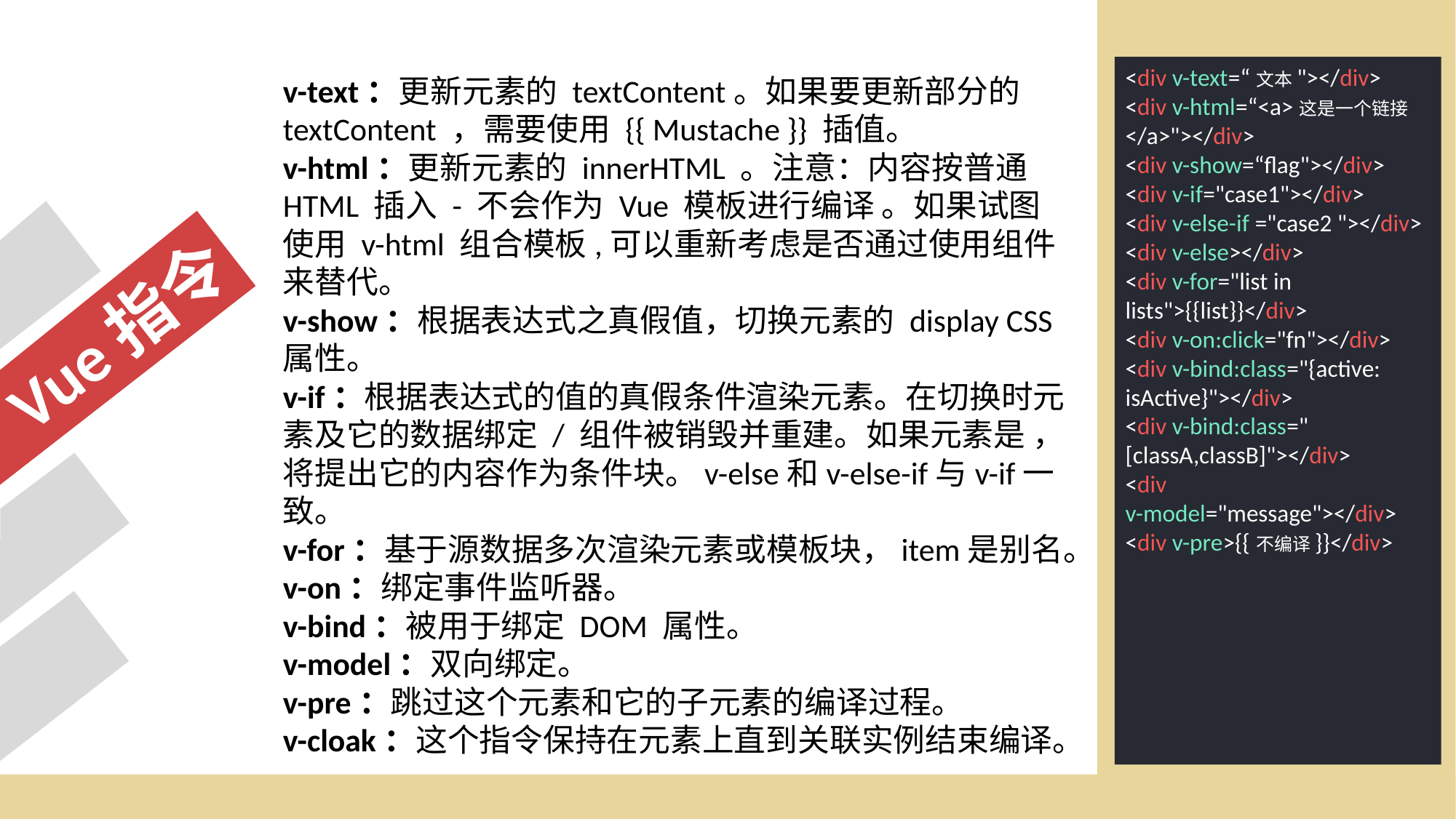

v-text：更新元素的 textContent。如果要更新部分的 textContent ，需要使用 {{ Mustache }} 插值。
v-html：更新元素的 innerHTML 。注意：内容按普通 HTML 插入 - 不会作为 Vue 模板进行编译 。如果试图使用 v-html 组合模板,可以重新考虑是否通过使用组件来替代。
v-show：根据表达式之真假值，切换元素的 display CSS 属性。
v-if：根据表达式的值的真假条件渲染元素。在切换时元素及它的数据绑定 / 组件被销毁并重建。如果元素是 ，将提出它的内容作为条件块。v-else和v-else-if与v-if一致。
v-for：基于源数据多次渲染元素或模板块，item是别名。
v-on：绑定事件监听器。
v-bind：被用于绑定 DOM 属性。
v-model：双向绑定。
v-pre：跳过这个元素和它的子元素的编译过程。
v-cloak：这个指令保持在元素上直到关联实例结束编译。

Vue指令

<div v-text=“文本"></div>
<div v-html=“<a>这是一个链接</a>"></div>
<div v-show=“flag"></div>
<div v-if="case1"></div>
<div v-else-if ="case2 "></div>
<div v-else></div>
<div v-for="list in lists">{{list}}</div>
<div v-on:click="fn"></div>
<div v-bind:class="{active: isActive}"></div>
<div v-bind:class=" [classA,classB]"></div>
<div v-model="message"></div>
<div v-pre>{{不编译}}</div>